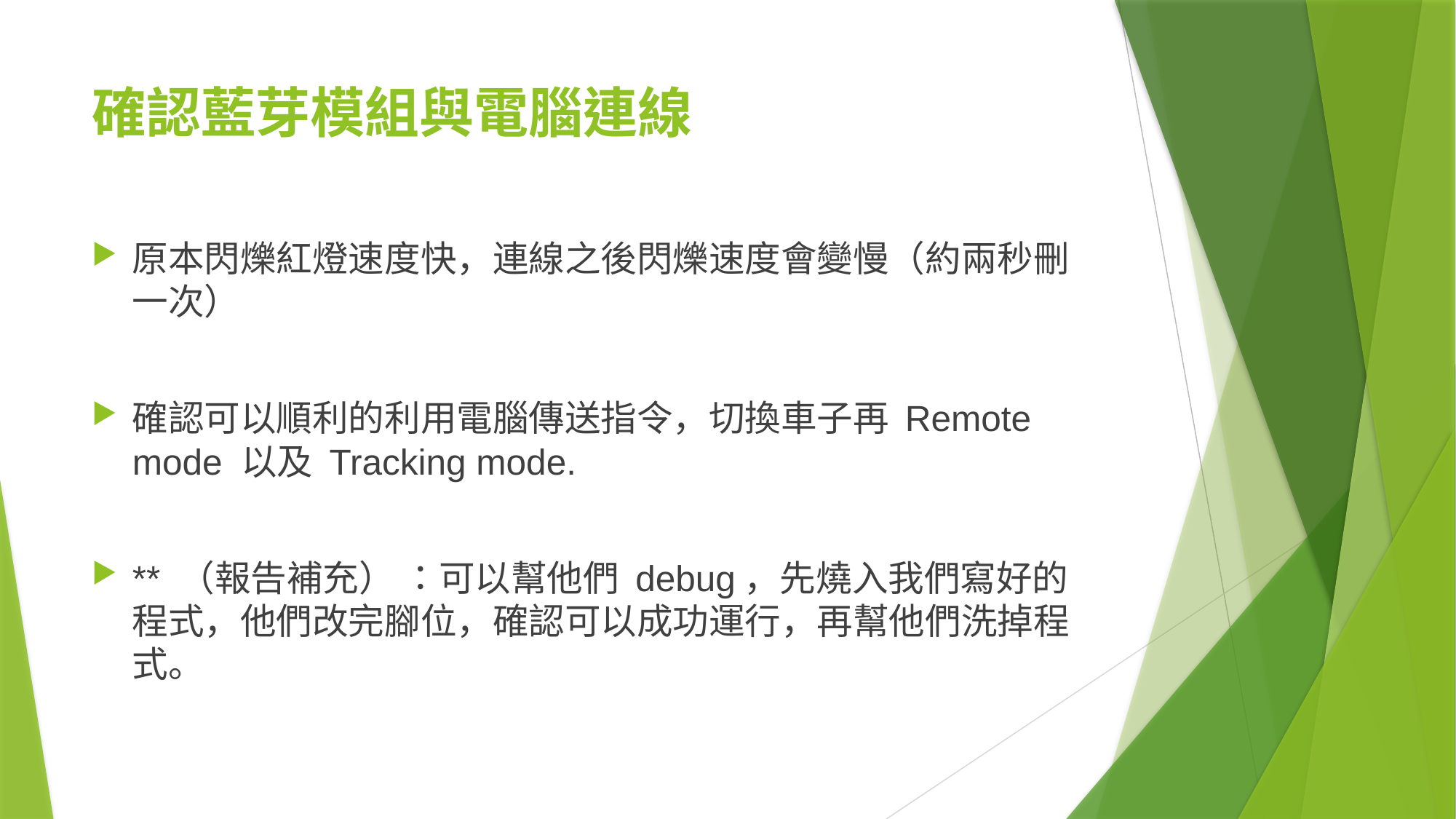

# 確認藍芽模組與電腦連線
原本閃爍紅燈速度快，連線之後閃爍速度會變慢（約兩秒刪一次）

確認可以順利的利用電腦傳送指令，切換車子再 Remote mode 以及 Tracking mode.

** （報告補充） ：可以幫他們 debug，先燒入我們寫好的程式，他們改完腳位，確認可以成功運行，再幫他們洗掉程式。